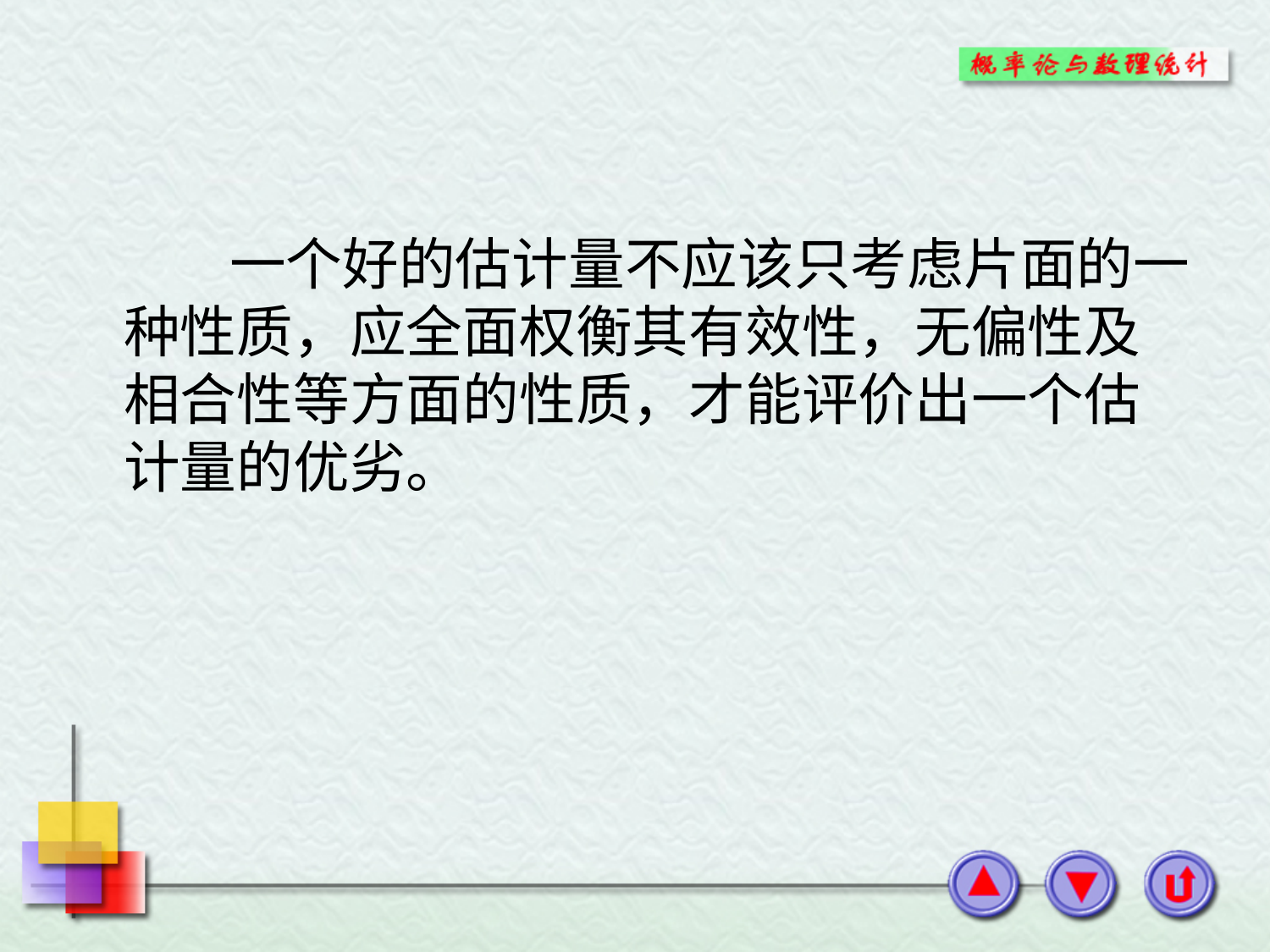

一个好的估计量不应该只考虑片面的一种性质，应全面权衡其有效性，无偏性及相合性等方面的性质，才能评价出一个估计量的优劣。